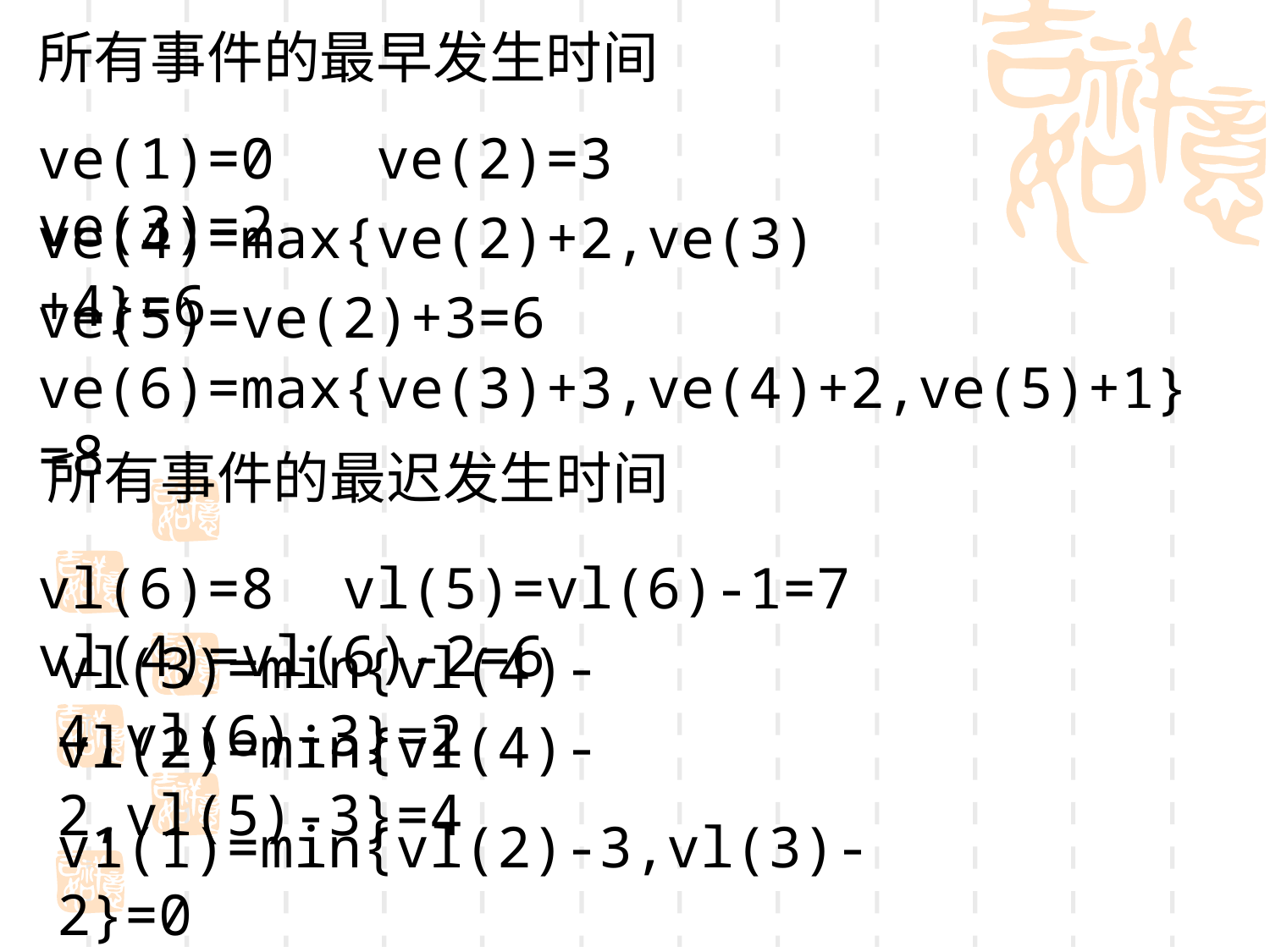

所有事件的最早发生时间
ve(1)=0   ve(2)=3   ve(3)=2
ve(4)=max{ve(2)+2,ve(3)+4}=6
ve(5)=ve(2)+3=6
ve(6)=max{ve(3)+3,ve(4)+2,ve(5)+1}=8
所有事件的最迟发生时间
vl(6)=8  vl(5)=vl(6)-1=7  vl(4)=vl(6)-2=6
vl(3)=min{vl(4)-4,vl(6)-3}=2
vl(2)=min{vl(4)-2,vl(5)-3}=4
v1(1)=min{vl(2)-3,vl(3)-2}=0